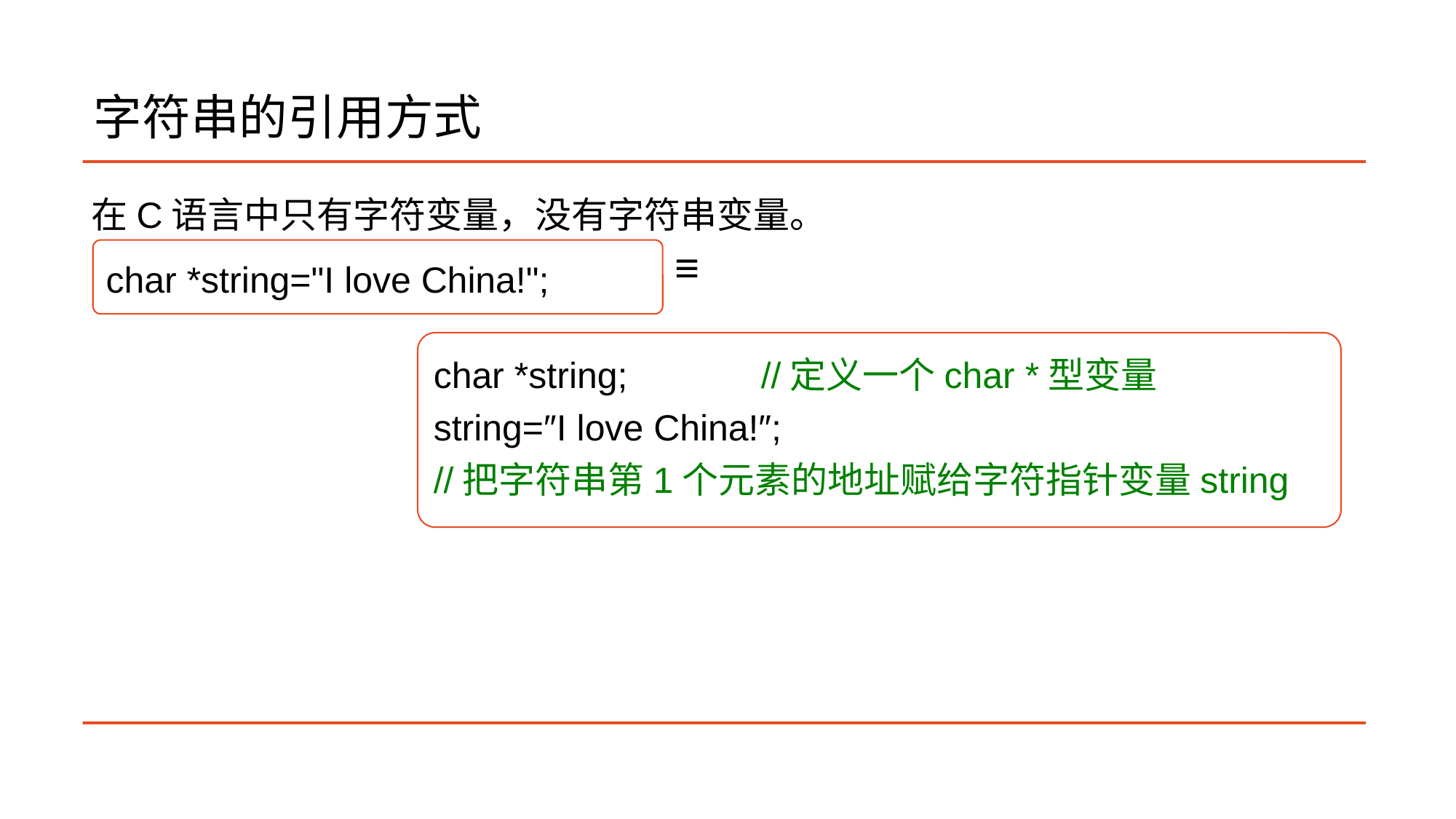

# 字符串的引用方式
在C语言中只有字符变量，没有字符串变量。

≡
char *string="I love China!";
char *string;		//定义一个char *型变量
string=″I love China!″;
//把字符串第1个元素的地址赋给字符指针变量string